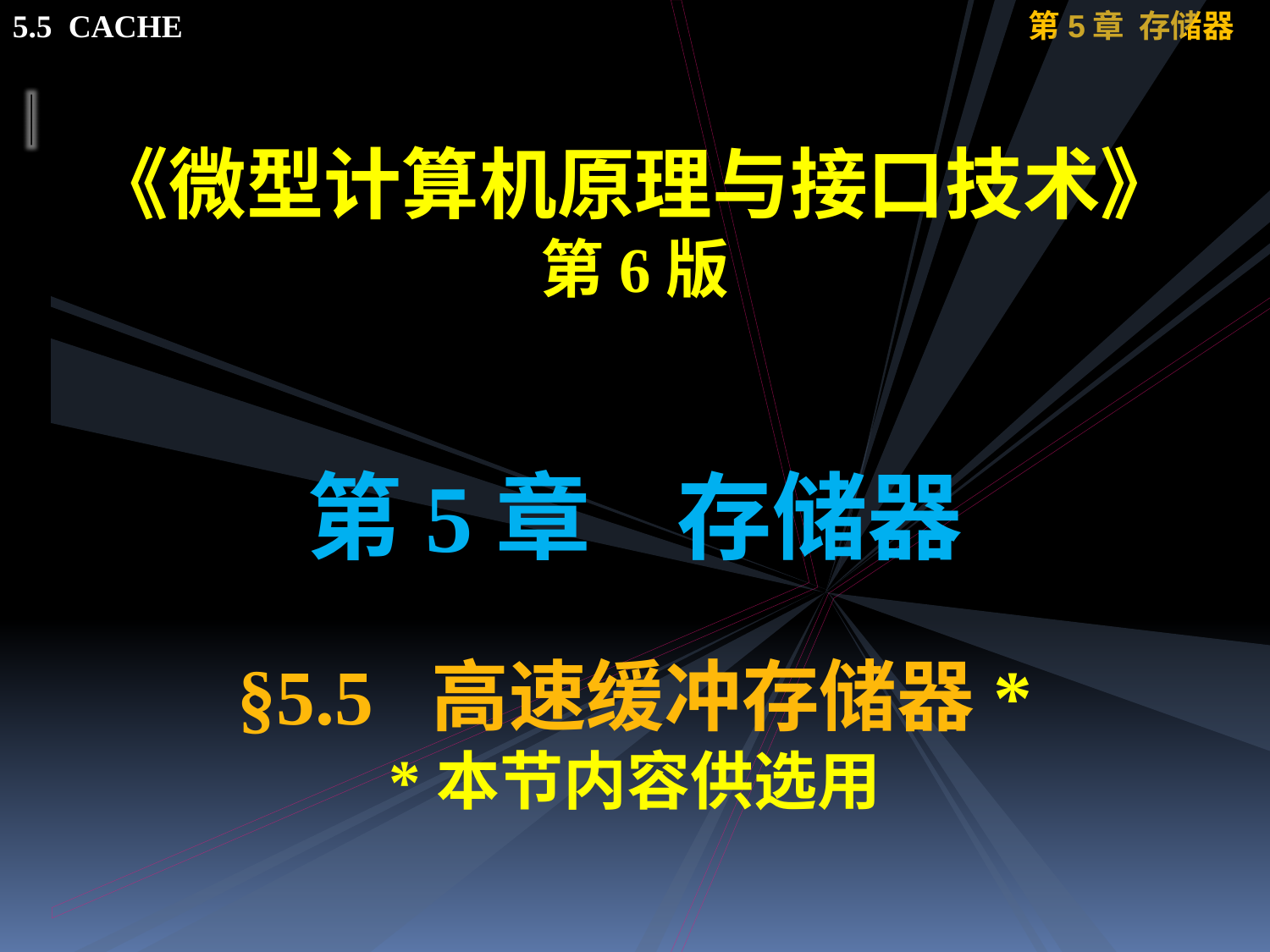

《微型计算机原理与接口技术》
第6版

第5章    存储器

§5.5  高速缓冲存储器*
*本节内容供选用
#